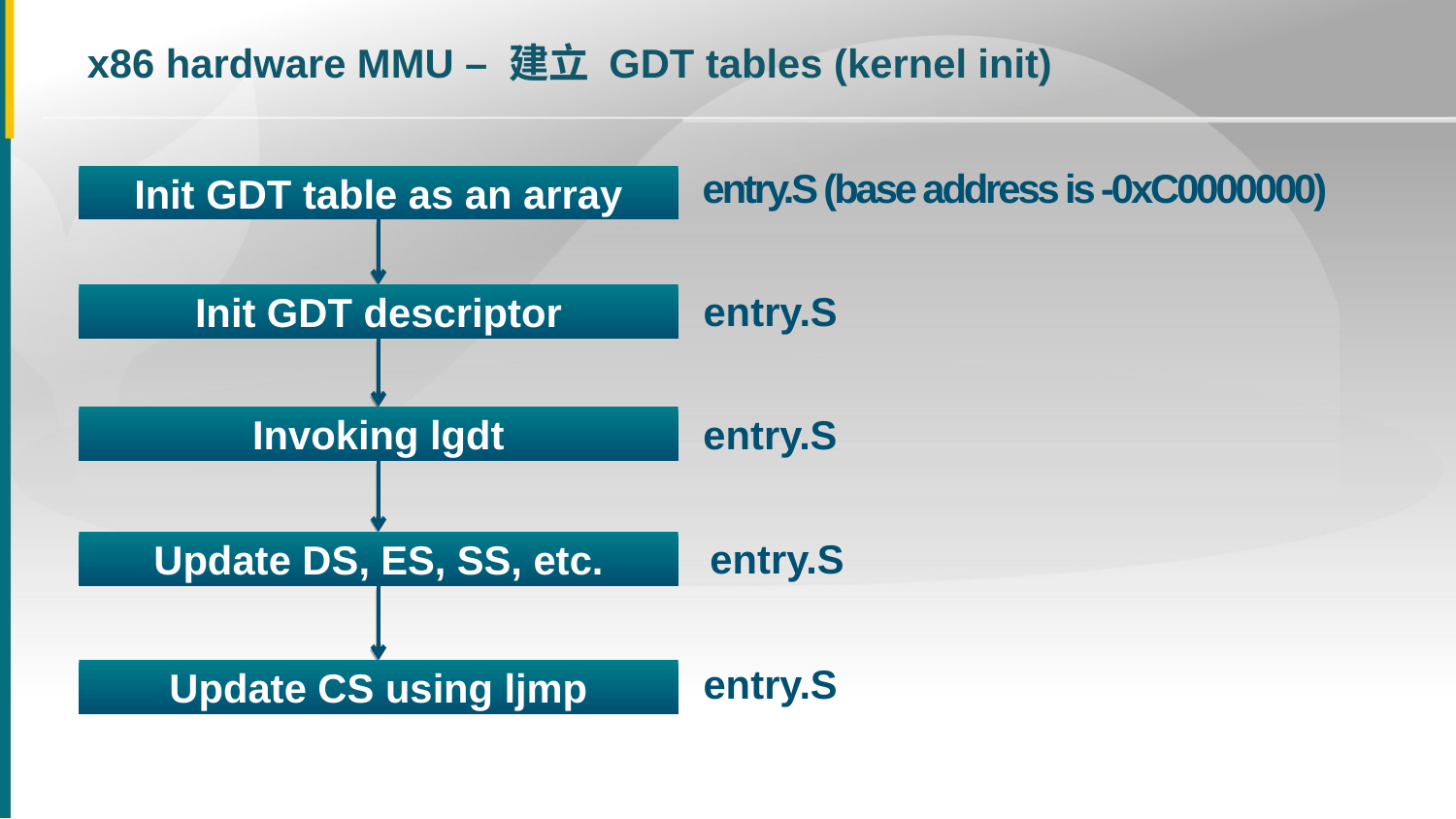

x86 hardware MMU – 建立 GDT tables (kernel init)
entry.S (base address is -0xC0000000)
Init GDT table as an array
entry.S
Init GDT descriptor
entry.S
Invoking lgdt
entry.S
Update DS, ES, SS, etc.
entry.S
Update CS using ljmp